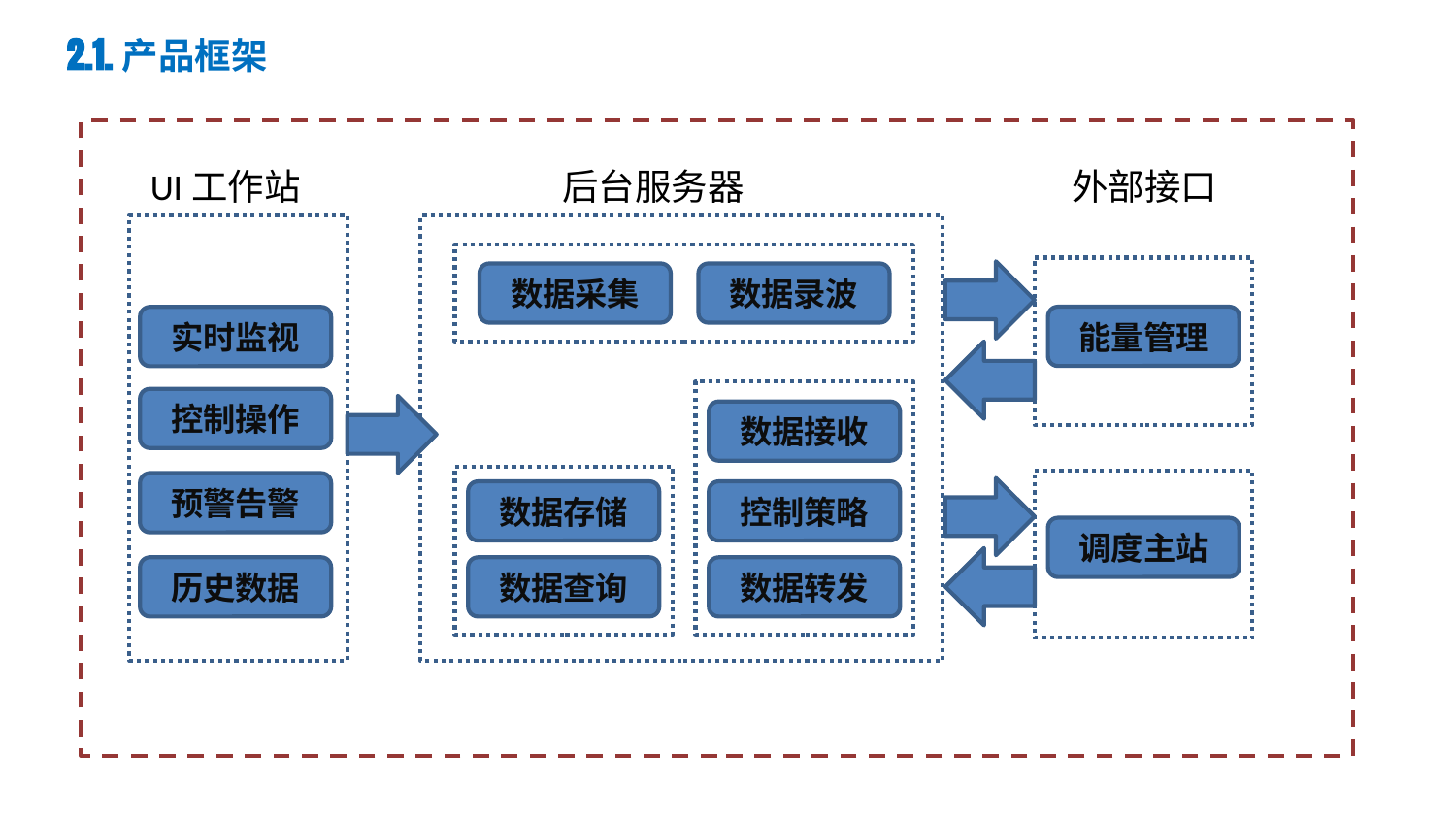

目 录
2.1.产品框架

后台服务器
外部接口
UI工作站

数据采集
数据录波
能量管理
实时监视

控制操作

数据接收

预警告警

数据存储
控制策略
调度主站

历史数据
数据查询
数据转发